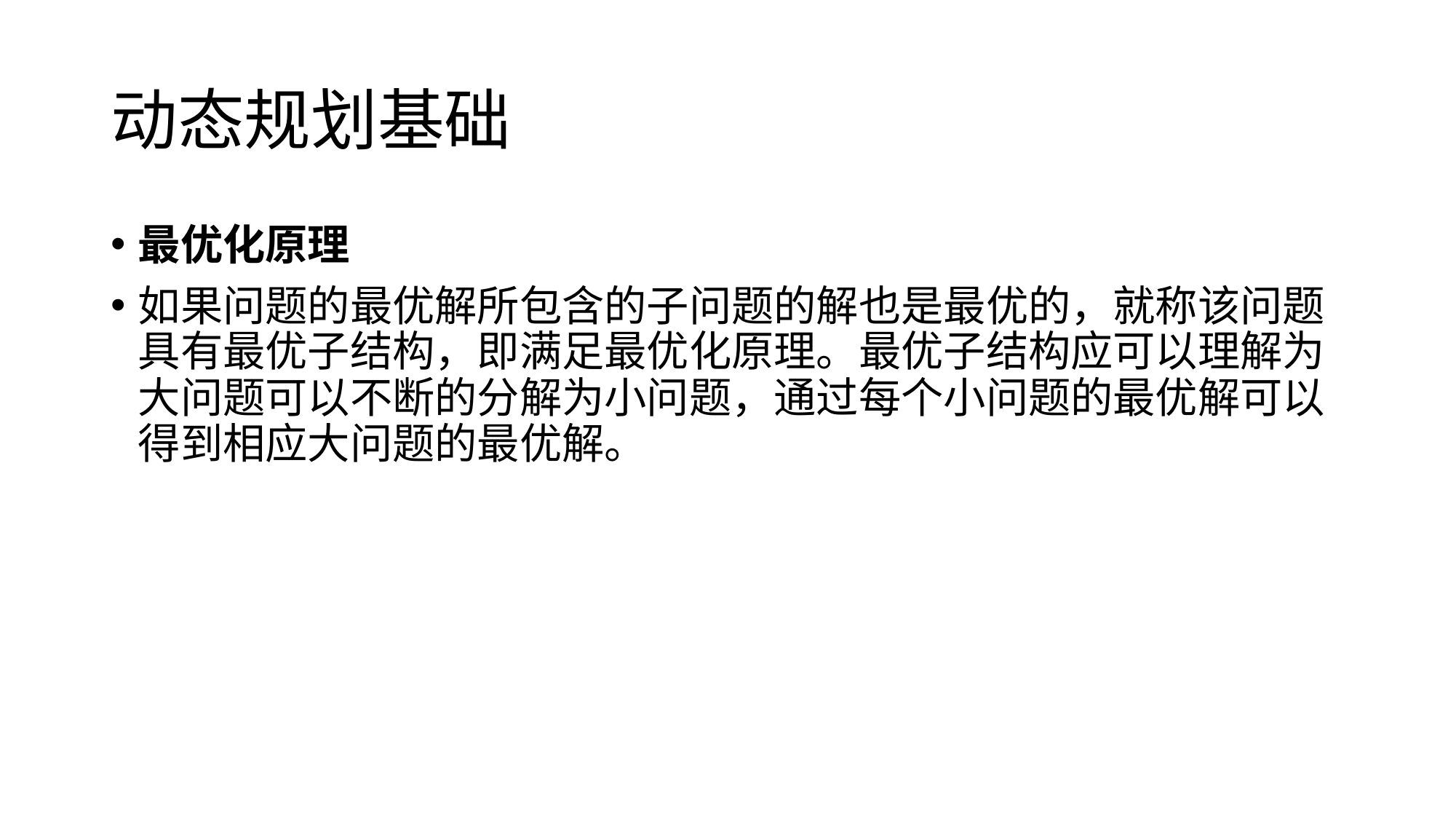

# 动态规划基础
最优化原理
如果问题的最优解所包含的子问题的解也是最优的，就称该问题具有最优子结构，即满足最优化原理。最优子结构应可以理解为大问题可以不断的分解为小问题，通过每个小问题的最优解可以得到相应大问题的最优解。